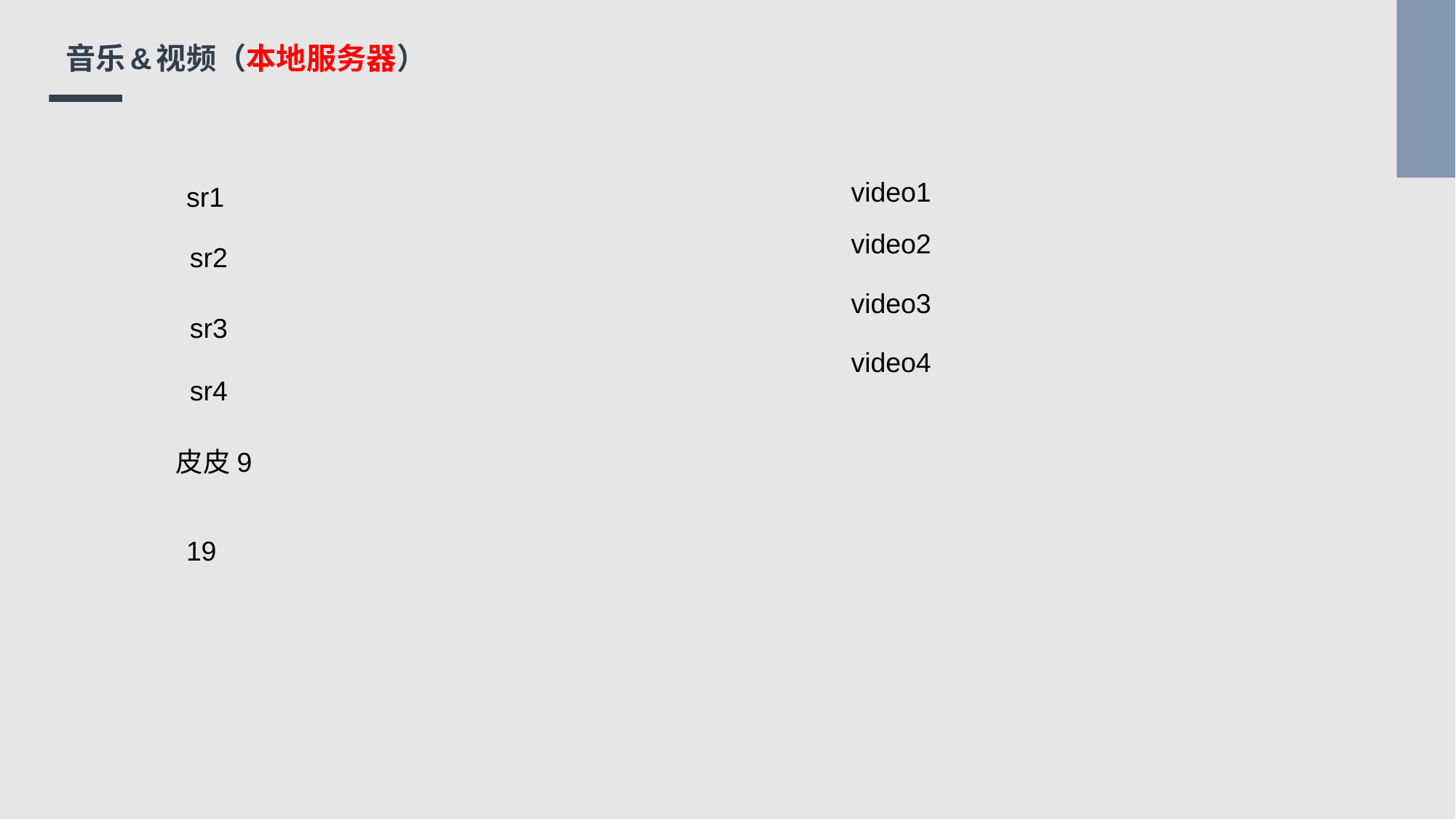

# 音乐&视频（本地服务器）

video1
sr1
video2
sr2

video3
sr3
video4
sr4
皮皮9
19